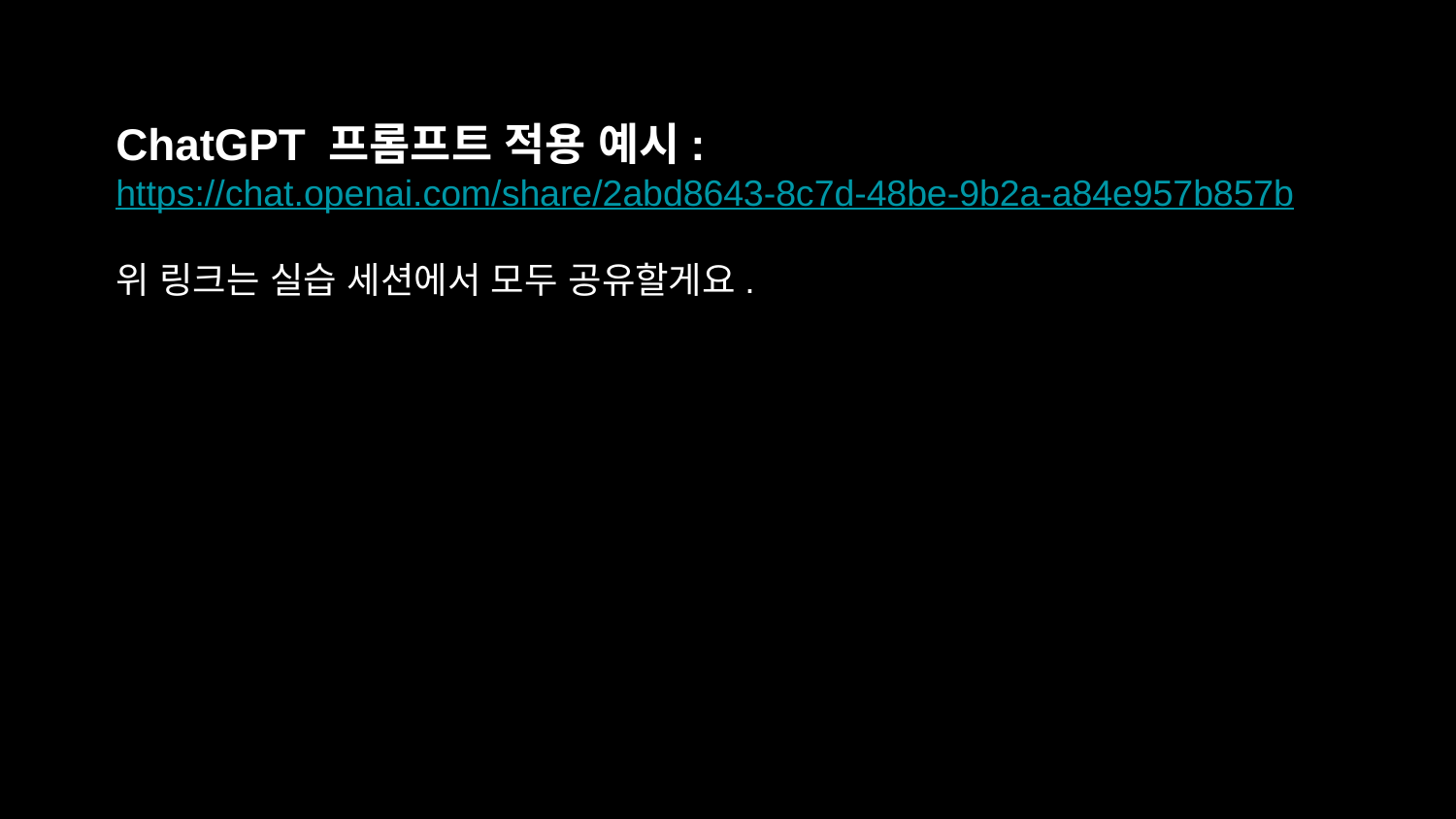

ChatGPT 프롬프트 적용 예시:
https://chat.openai.com/share/2abd8643-8c7d-48be-9b2a-a84e957b857b

위 링크는 실습 세션에서 모두 공유할게요.